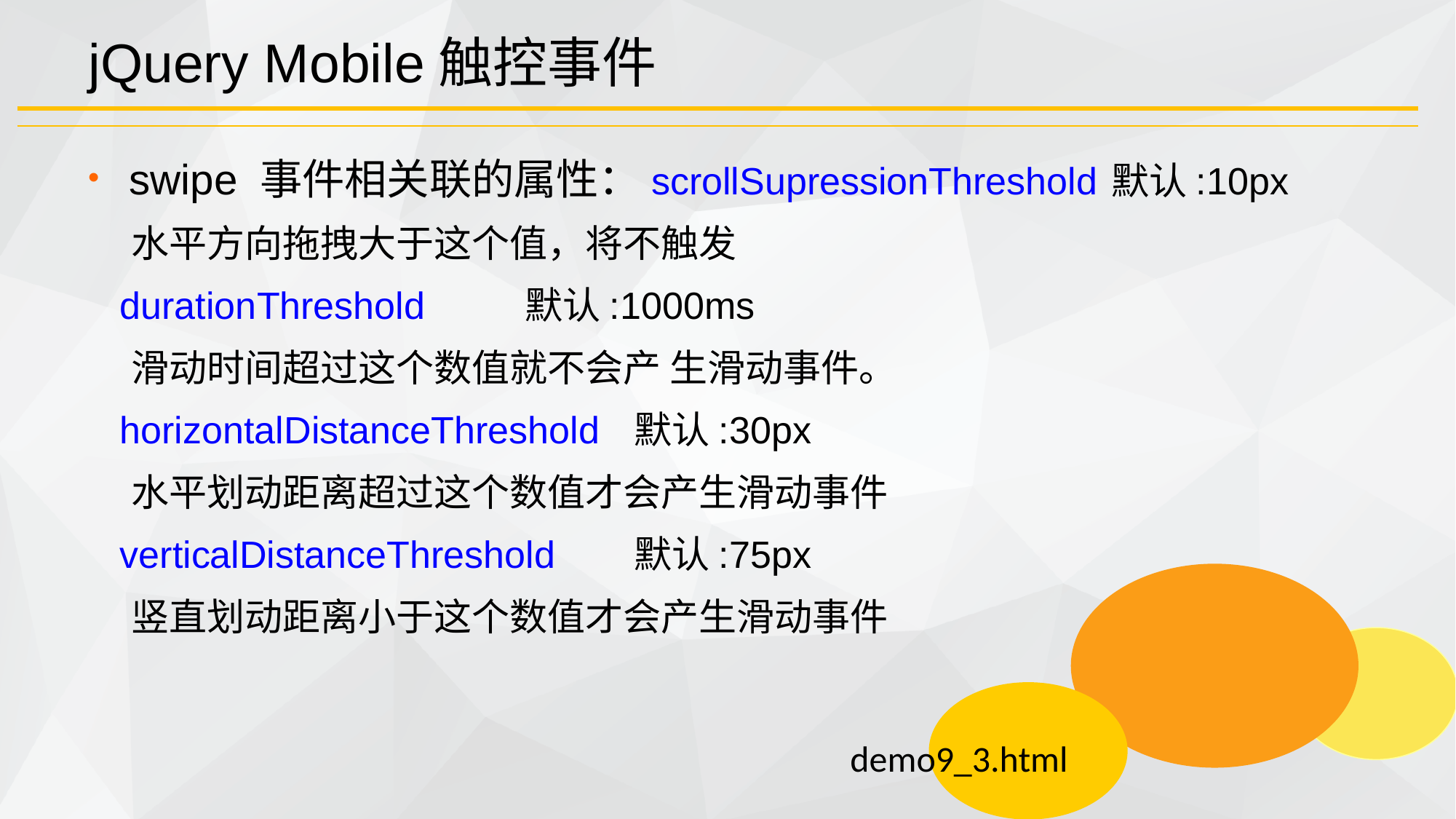

# jQuery Mobile触控事件
swipe 事件相关联的属性：scrollSupressionThreshold	默认:10px
    水平方向拖拽大于这个值，将不触发
   durationThreshold	默认:1000ms
    滑动时间超过这个数值就不会产 生滑动事件。
   horizontalDistanceThreshold	默认:30px
    水平划动距离超过这个数值才会产生滑动事件
   verticalDistanceThreshold	默认:75px
    竖直划动距离小于这个数值才会产生滑动事件
demo9_3.html